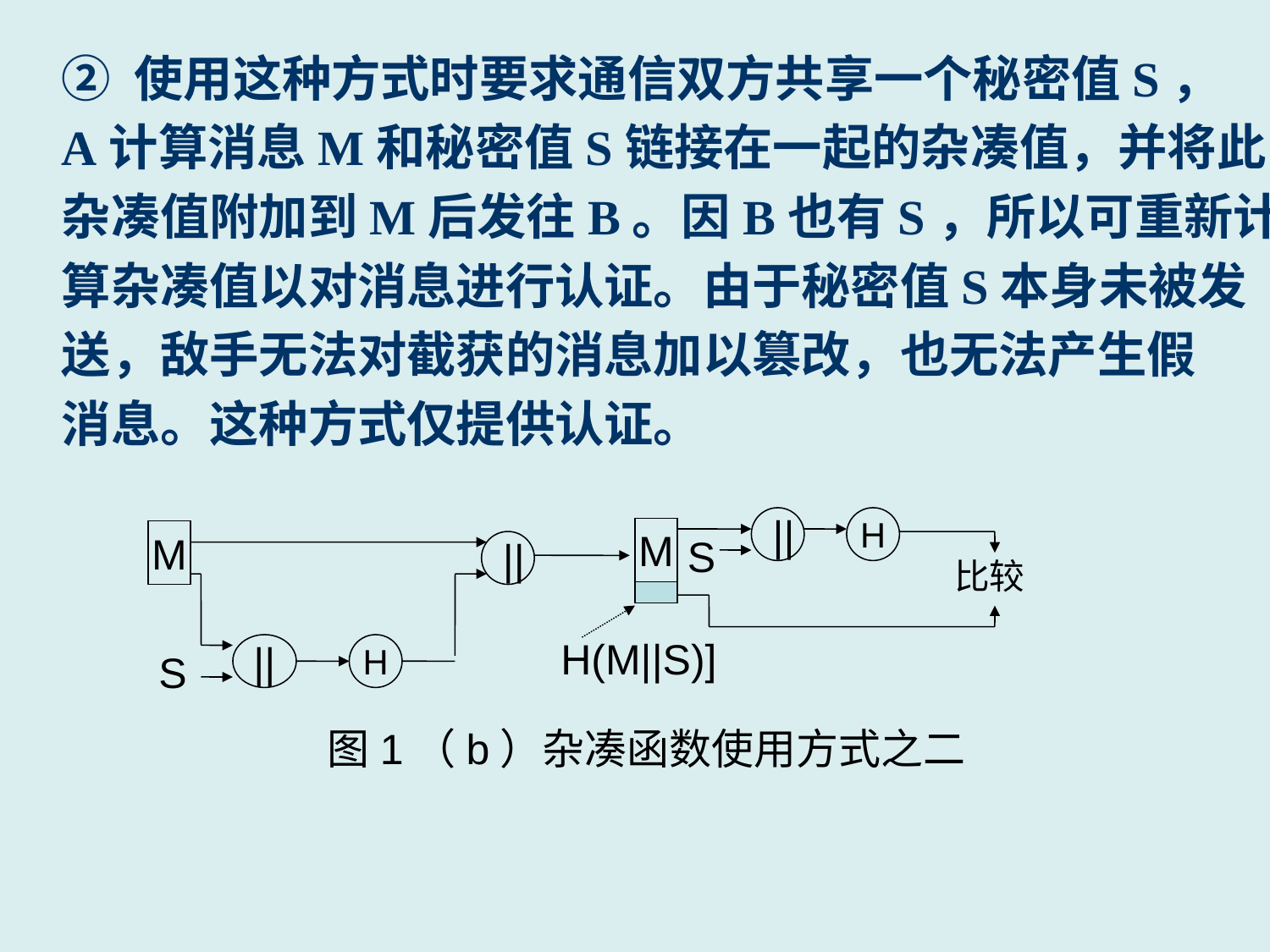

② 使用这种方式时要求通信双方共享一个秘密值S，
A计算消息M和秘密值S链接在一起的杂凑值，并将此
杂凑值附加到M后发往B。因B也有S，所以可重新计
算杂凑值以对消息进行认证。由于秘密值S本身未被发
送，敌手无法对截获的消息加以篡改，也无法产生假
消息。这种方式仅提供认证。
 ||
H
M
M
S

 ||

比较

H(M||S)]

||
H
S

图1（b）杂凑函数使用方式之二